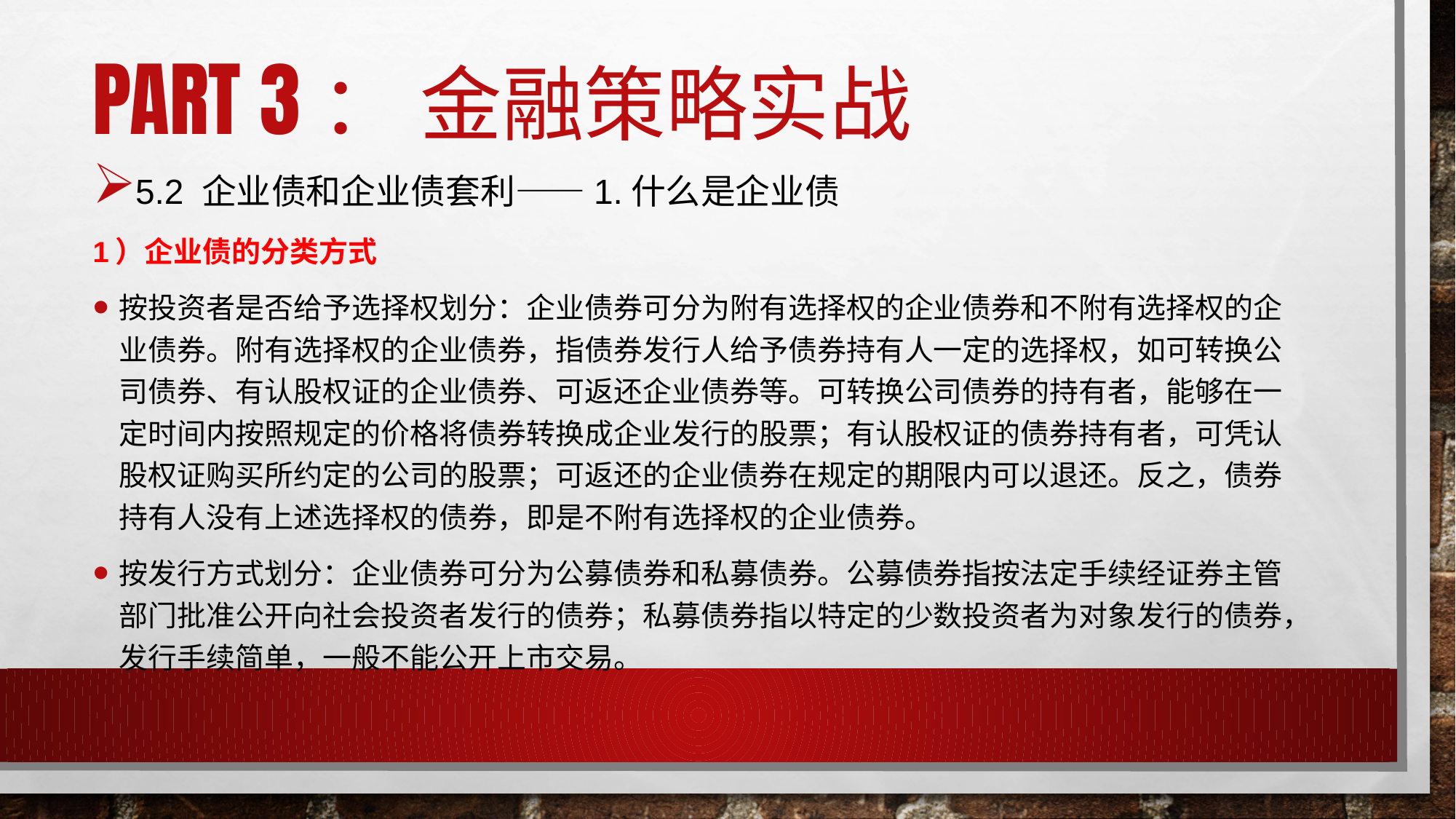

# Part 3： 金融策略实战
5.2 企业债和企业债套利——1.什么是企业债
1）企业债的分类方式
按投资者是否给予选择权划分：企业债券可分为附有选择权的企业债券和不附有选择权的企业债券。附有选择权的企业债券，指债券发行人给予债券持有人一定的选择权，如可转换公司债券、有认股权证的企业债券、可返还企业债券等。可转换公司债券的持有者，能够在一定时间内按照规定的价格将债券转换成企业发行的股票；有认股权证的债券持有者，可凭认股权证购买所约定的公司的股票；可返还的企业债券在规定的期限内可以退还。反之，债券持有人没有上述选择权的债券，即是不附有选择权的企业债券。
按发行方式划分：企业债券可分为公募债券和私募债券。公募债券指按法定手续经证券主管部门批准公开向社会投资者发行的债券；私募债券指以特定的少数投资者为对象发行的债券，发行手续简单，一般不能公开上市交易。